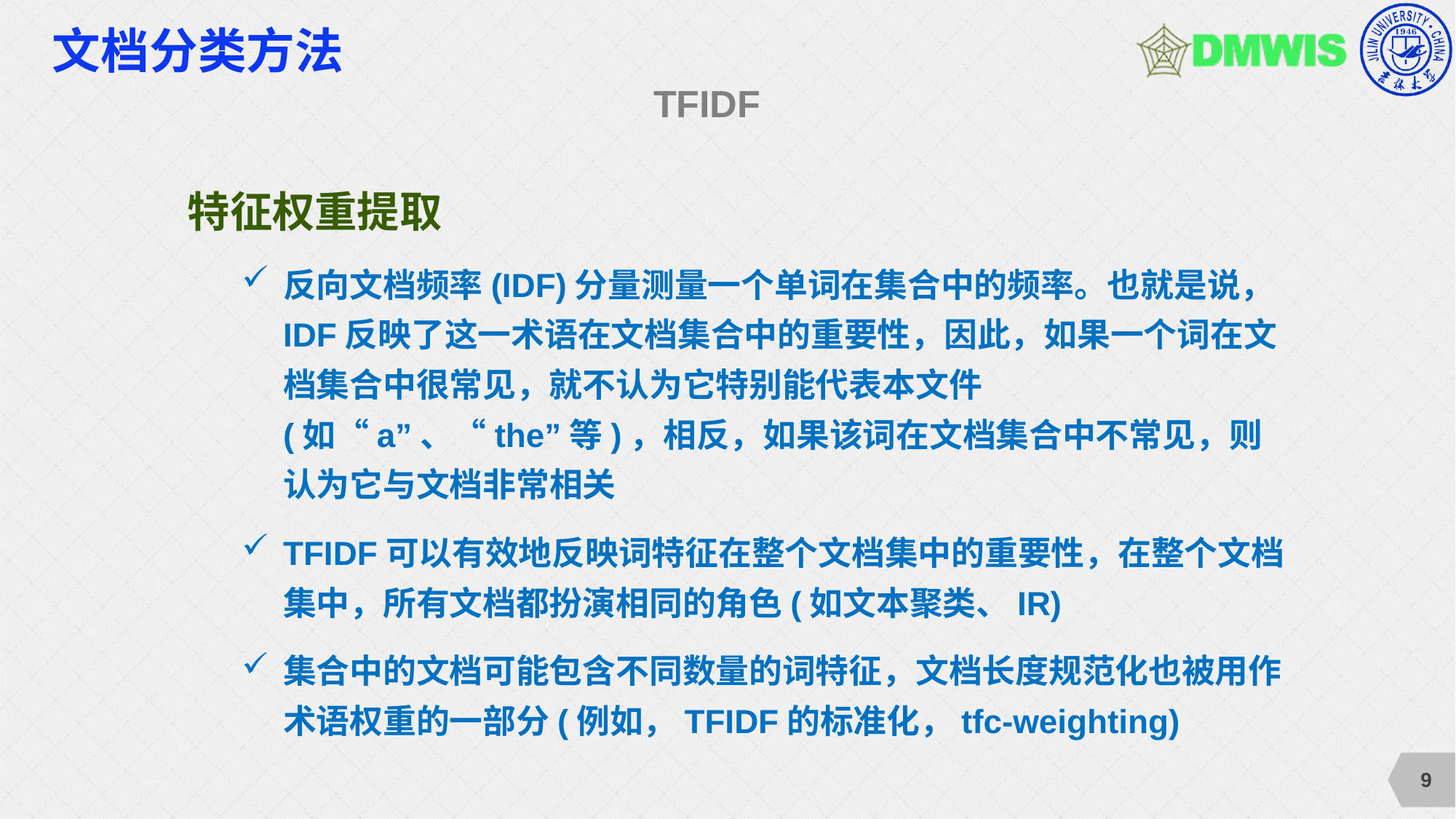

# 文档分类方法
TFIDF
特征权重提取
反向文档频率(IDF)分量测量一个单词在集合中的频率。也就是说，IDF反映了这一术语在文档集合中的重要性，因此，如果一个词在文档集合中很常见，就不认为它特别能代表本文件(如“a”、“the”等)，相反，如果该词在文档集合中不常见，则认为它与文档非常相关
TFIDF可以有效地反映词特征在整个文档集中的重要性，在整个文档集中，所有文档都扮演相同的角色(如文本聚类、IR)
集合中的文档可能包含不同数量的词特征，文档长度规范化也被用作术语权重的一部分(例如，TFIDF的标准化，tfc-weighting)
9